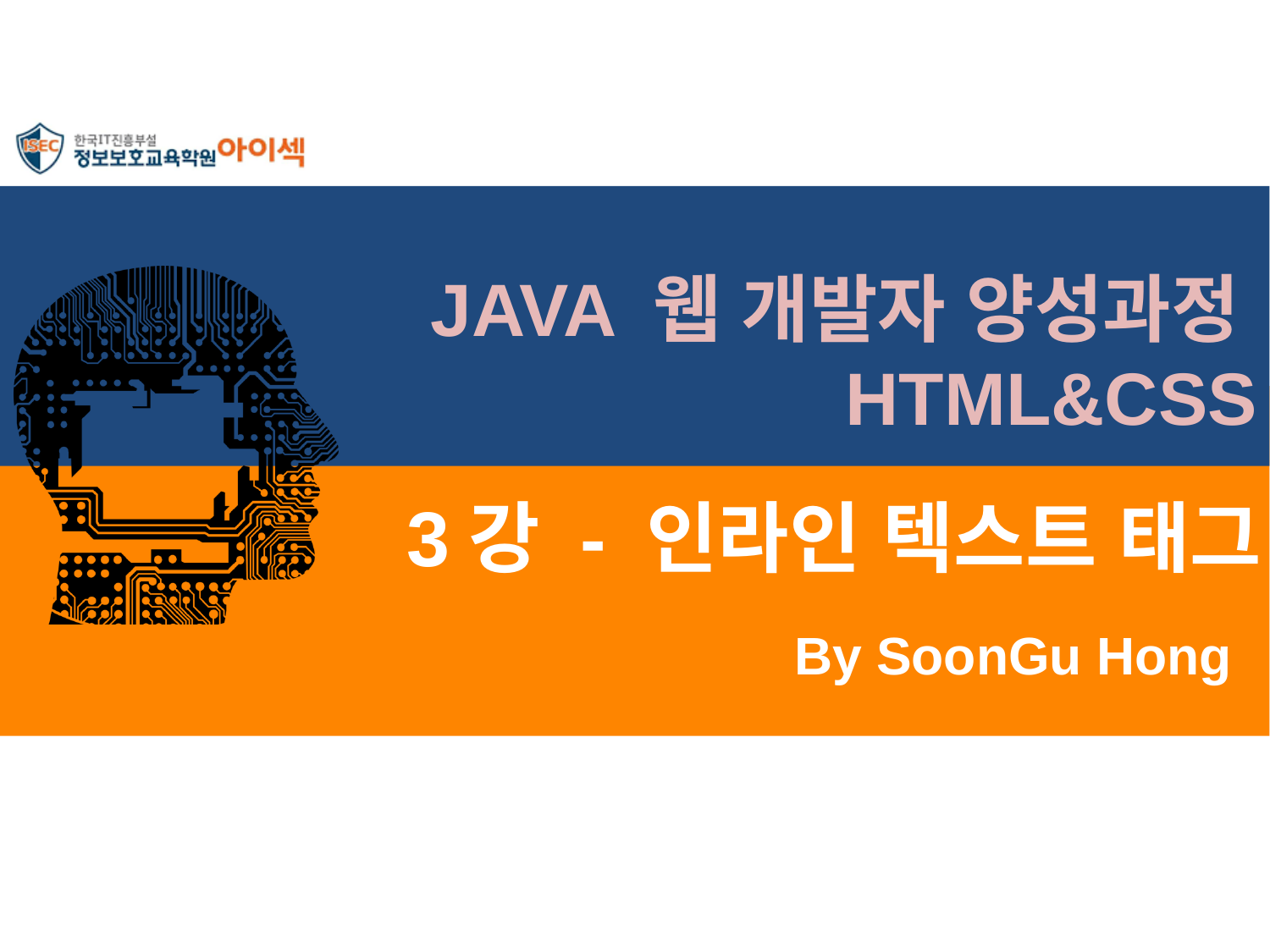

JAVA 웹 개발자 양성과정HTML&CSS
# 3강 - 인라인 텍스트 태그
By SoonGu Hong